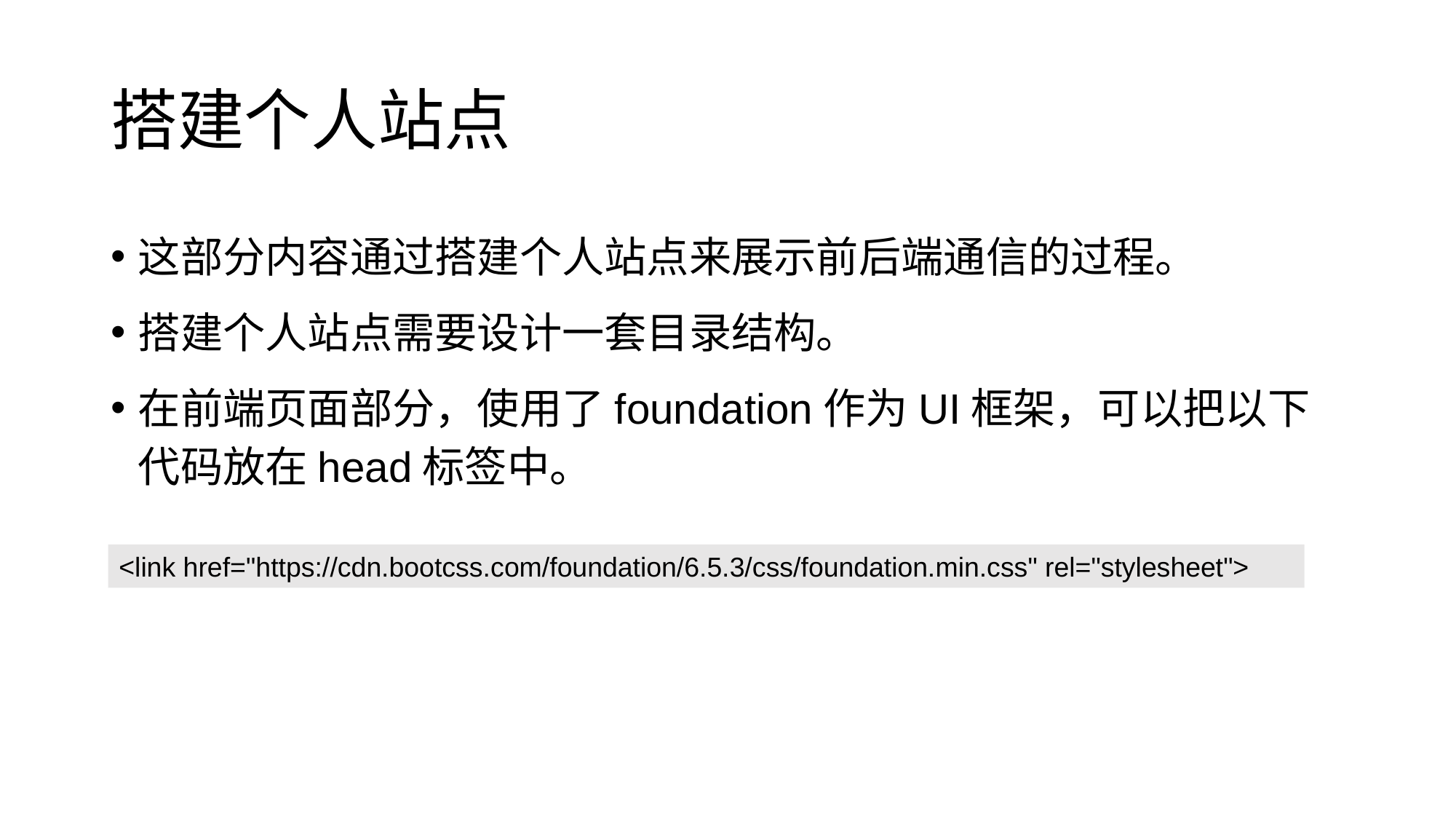

# 搭建个人站点
这部分内容通过搭建个人站点来展示前后端通信的过程。
搭建个人站点需要设计一套目录结构。
在前端页面部分，使用了foundation作为UI框架，可以把以下代码放在head标签中。
<link href="https://cdn.bootcss.com/foundation/6.5.3/css/foundation.min.css" rel="stylesheet">